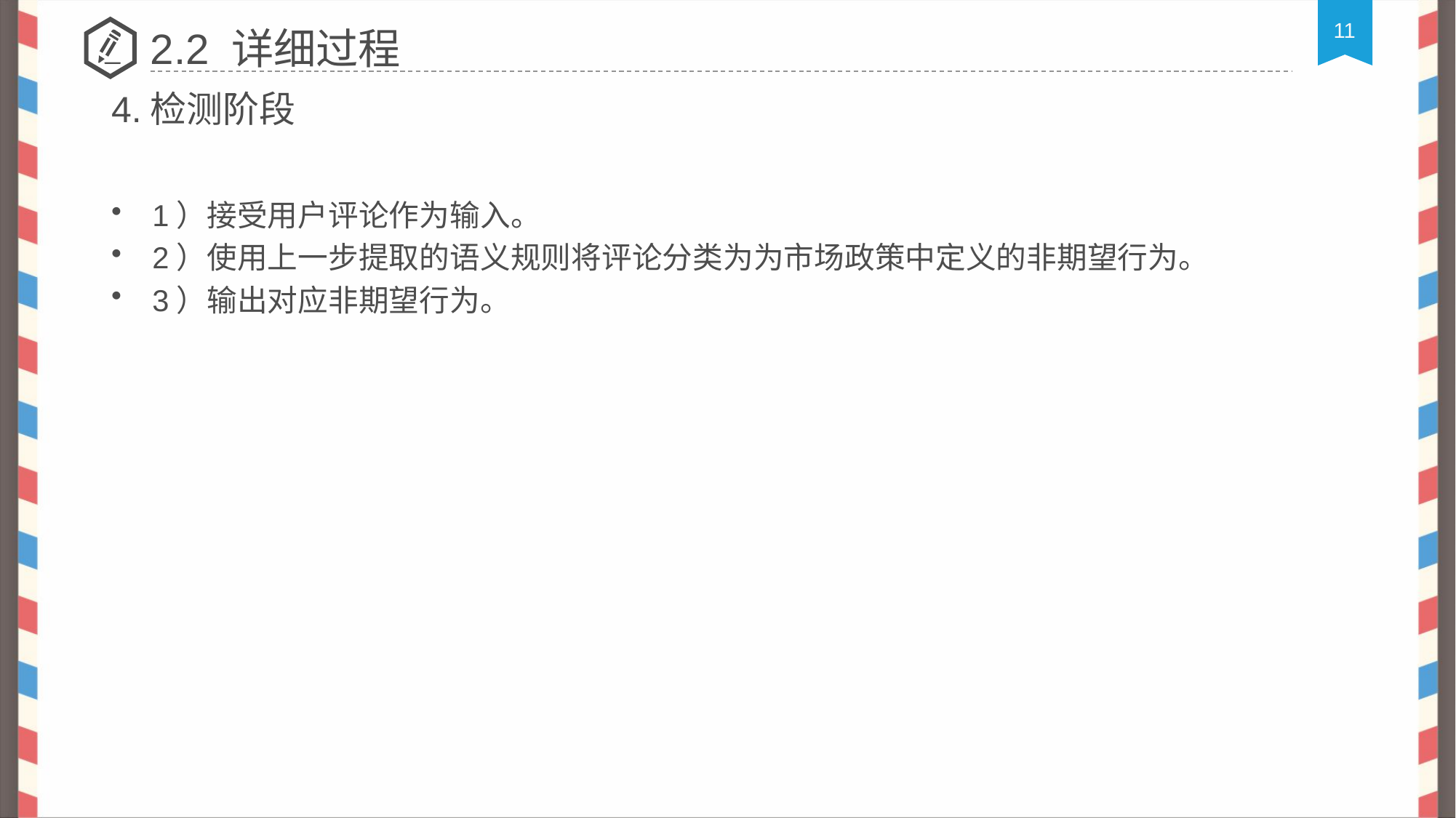

2.2 详细过程
# 4.检测阶段
1）接受用户评论作为输入。
2）使用上一步提取的语义规则将评论分类为为市场政策中定义的非期望行为。
3）输出对应非期望行为。